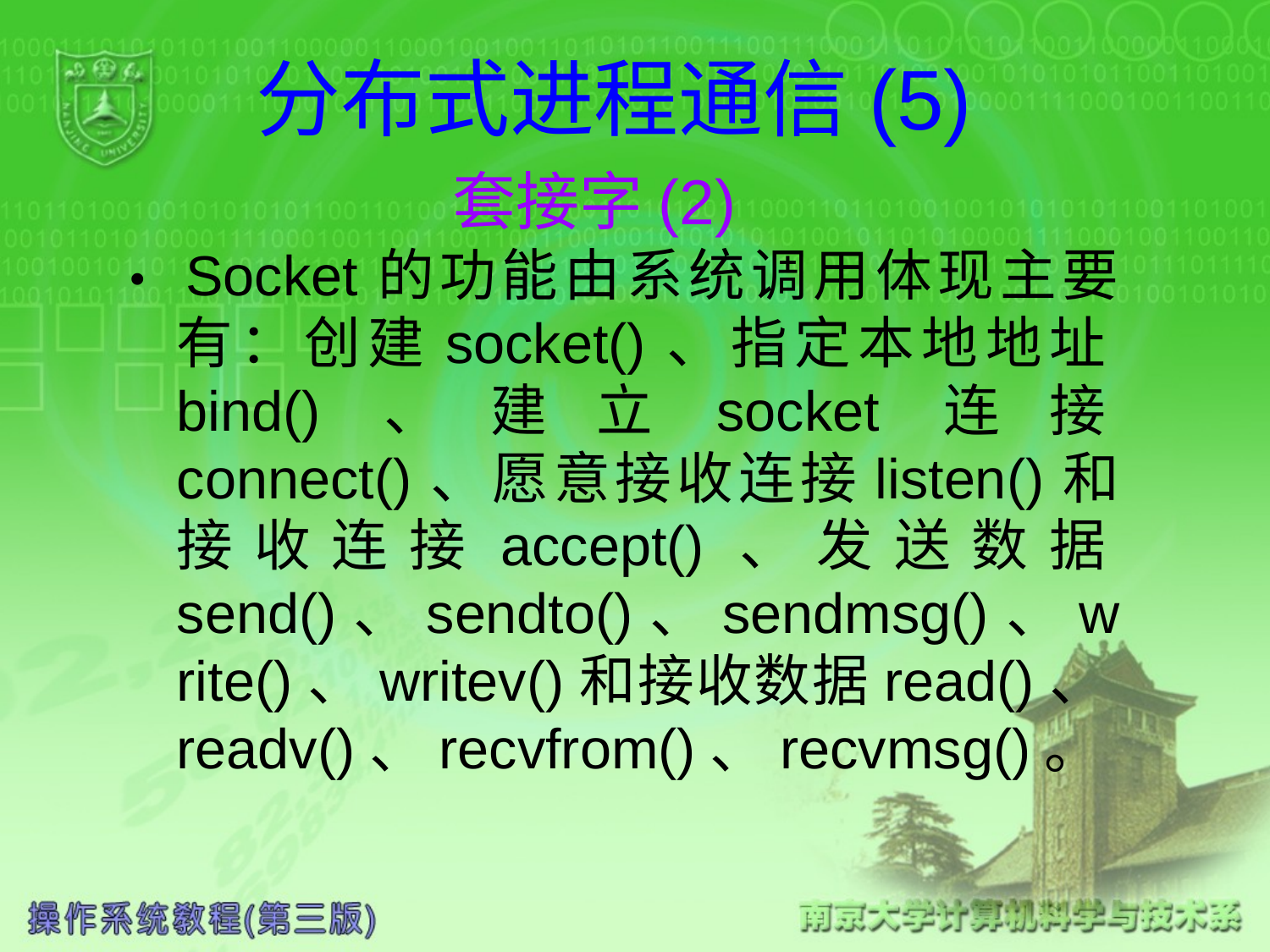

# 分布式进程通信(5) 套接字(2)
•  Socket的功能由系统调用体现主要有：创建socket()、指定本地地址bind()、建立socket连接connect()、愿意接收连接listen()和接收连接accept()、发送数据send()、sendto()、sendmsg()、write()、writev()和接收数据read()、readv()、recvfrom()、recvmsg()。